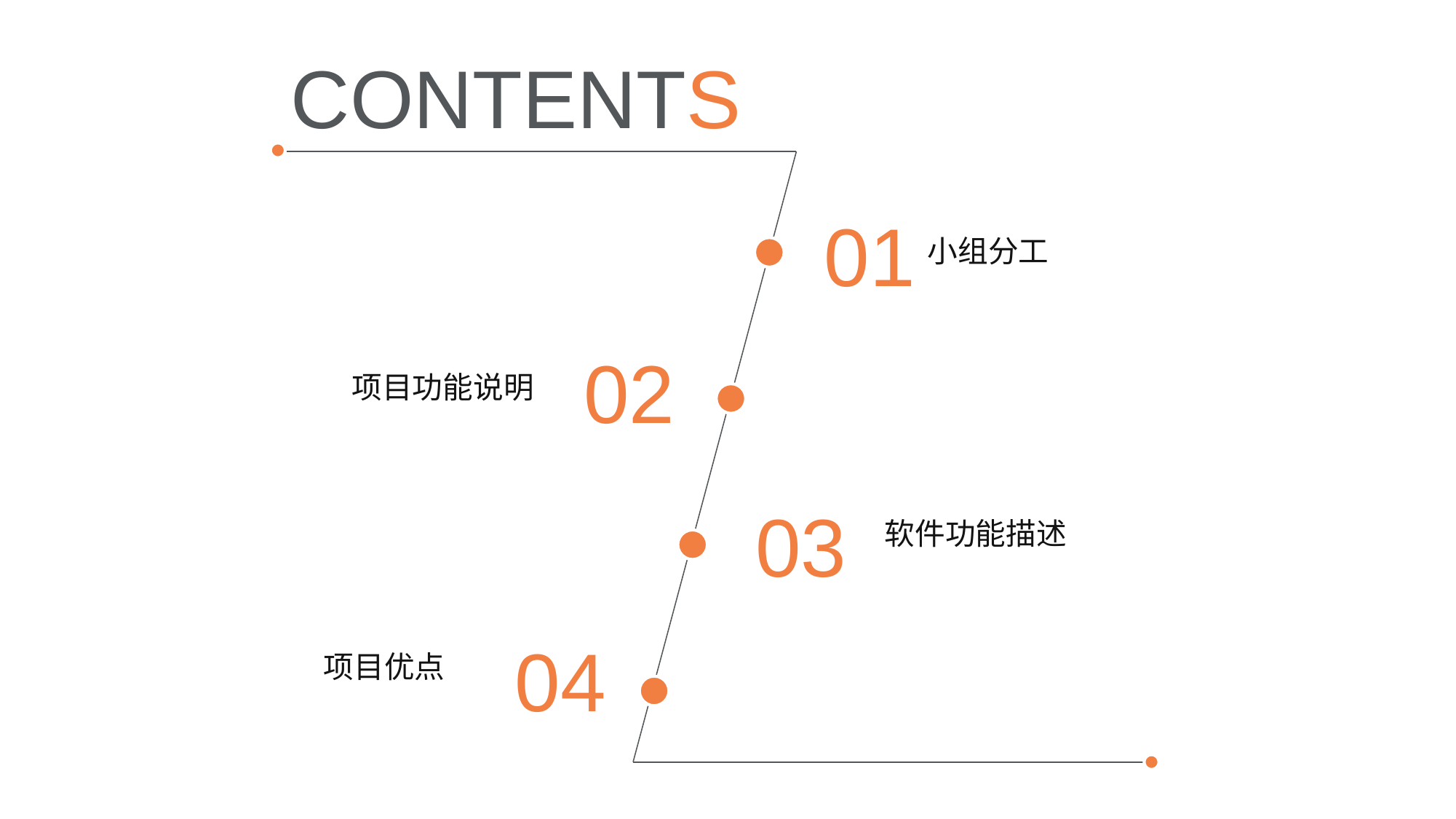

CONTENTS

01
小组分工

02
项目功能说明

03
软件功能描述

04
项目优点